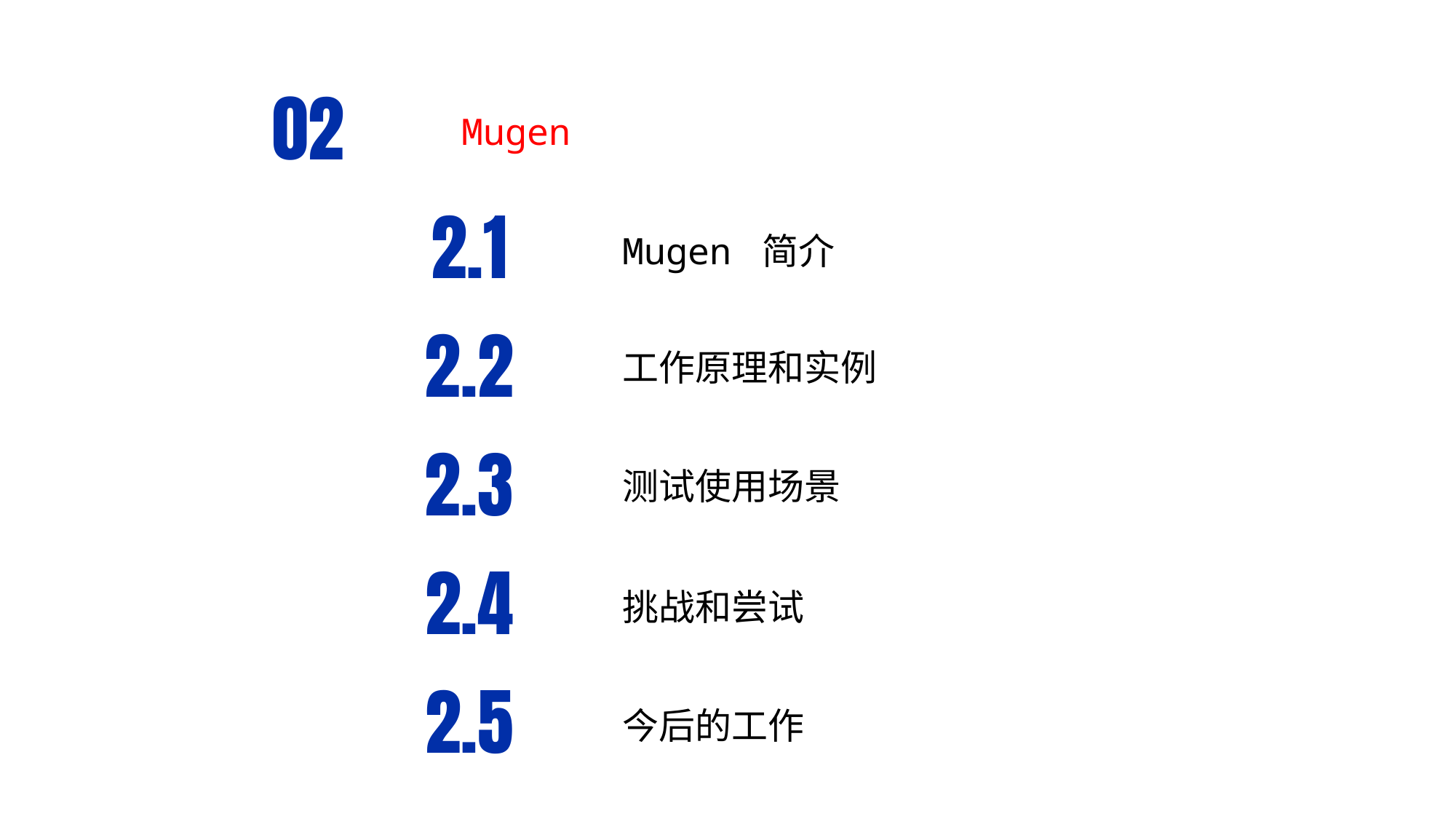

02
Mugen
2.1
Mugen 简介
2.2
工作原理和实例
2.3
测试使用场景
2.4
挑战和尝试
2.5
今后的工作